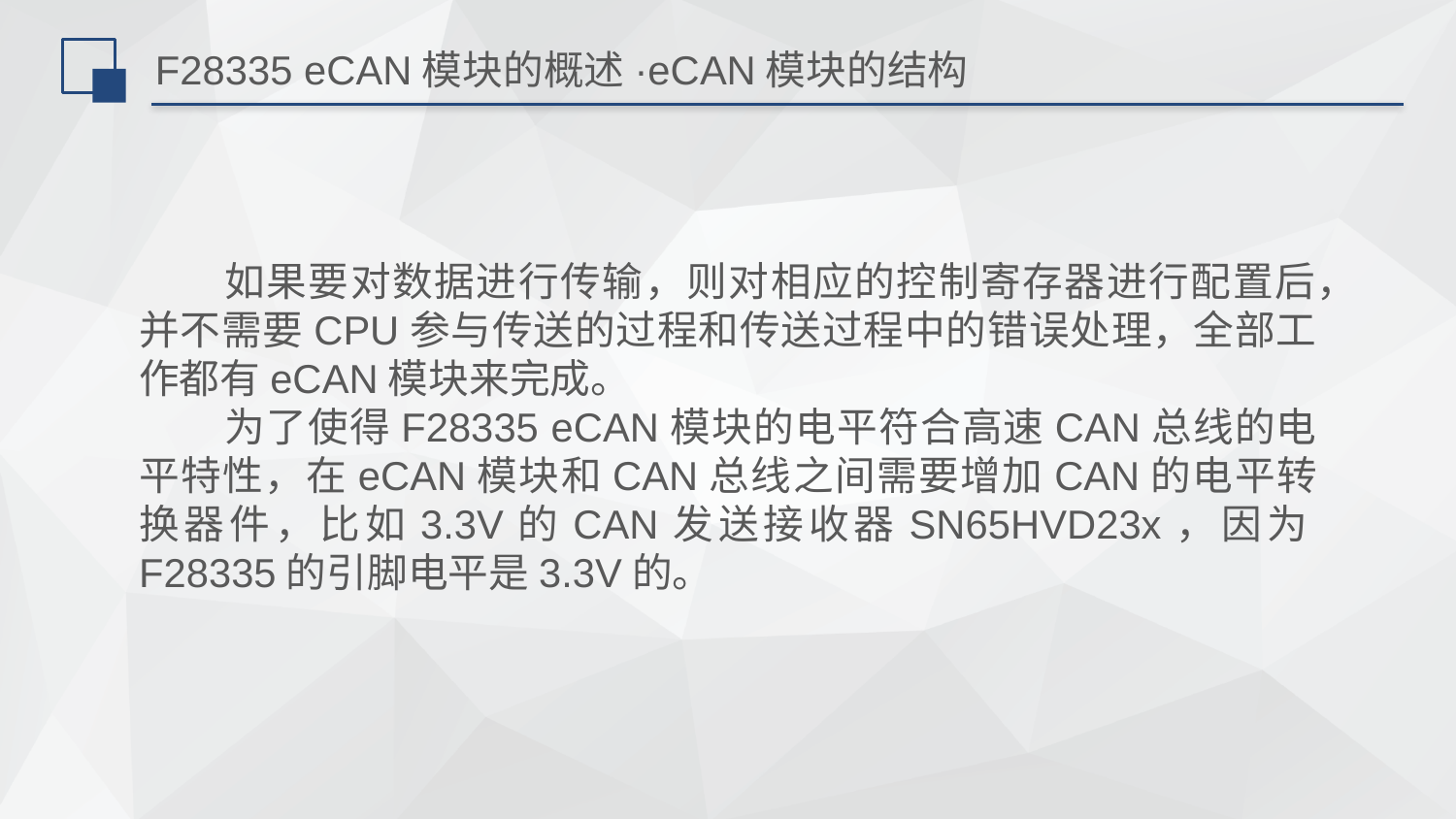

# F28335 eCAN模块的概述·eCAN模块的结构
如果要对数据进行传输，则对相应的控制寄存器进行配置后，并不需要CPU参与传送的过程和传送过程中的错误处理，全部工作都有eCAN模块来完成。
为了使得F28335 eCAN模块的电平符合高速CAN总线的电平特性，在eCAN模块和CAN总线之间需要增加CAN的电平转换器件，比如3.3V的CAN发送接收器SN65HVD23x，因为F28335的引脚电平是3.3V的。